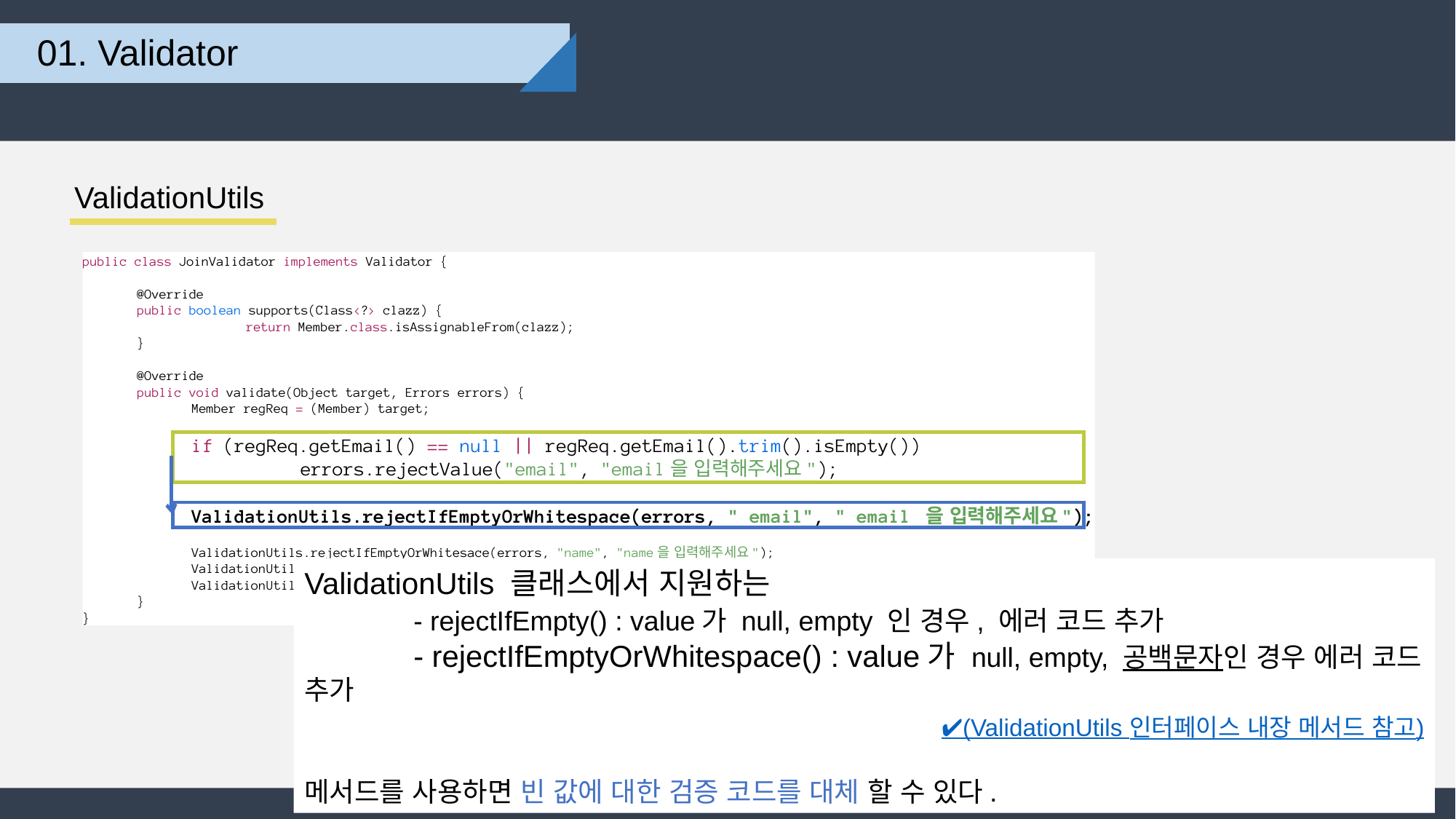

01. Validator

ValidationUtils
public class JoinValidator implements Validator {

@Override
public boolean supports(Class<?> clazz) {
	return Member.class.isAssignableFrom(clazz);
}

@Override
public void validate(Object target, Errors errors) {
Member regReq = (Member) target;

if (regReq.getEmail() == null || regReq.getEmail().trim().isEmpty())
	errors.rejectValue("email", "email을 입력해주세요");

ValidationUtils.rejectIfEmptyOrWhitespace(errors, " email", " email 을 입력해주세요");

ValidationUtils.rejectIfEmptyOrWhitesace(errors, "name", "name을 입력해주세요");
ValidationUtils.rejectIfEmptyOrWhitespace(errors, "pwd", "비밀번호를 입력해주세요");
ValidationUtils.rejectIfEmptyOrWhitespace(errors, "birth", "생일을 입력해주세요");
}
}

ValidationUtils 클래스에서 지원하는
	- rejectIfEmpty() : value가 null, empty 인 경우, 에러 코드 추가
	- rejectIfEmptyOrWhitespace() : value가 null, empty, 공백문자인 경우 에러 코드 추가
	✔(ValidationUtils 인터페이스 내장 메서드 참고)

메서드를 사용하면 빈 값에 대한 검증 코드를 대체 할 수 있다.